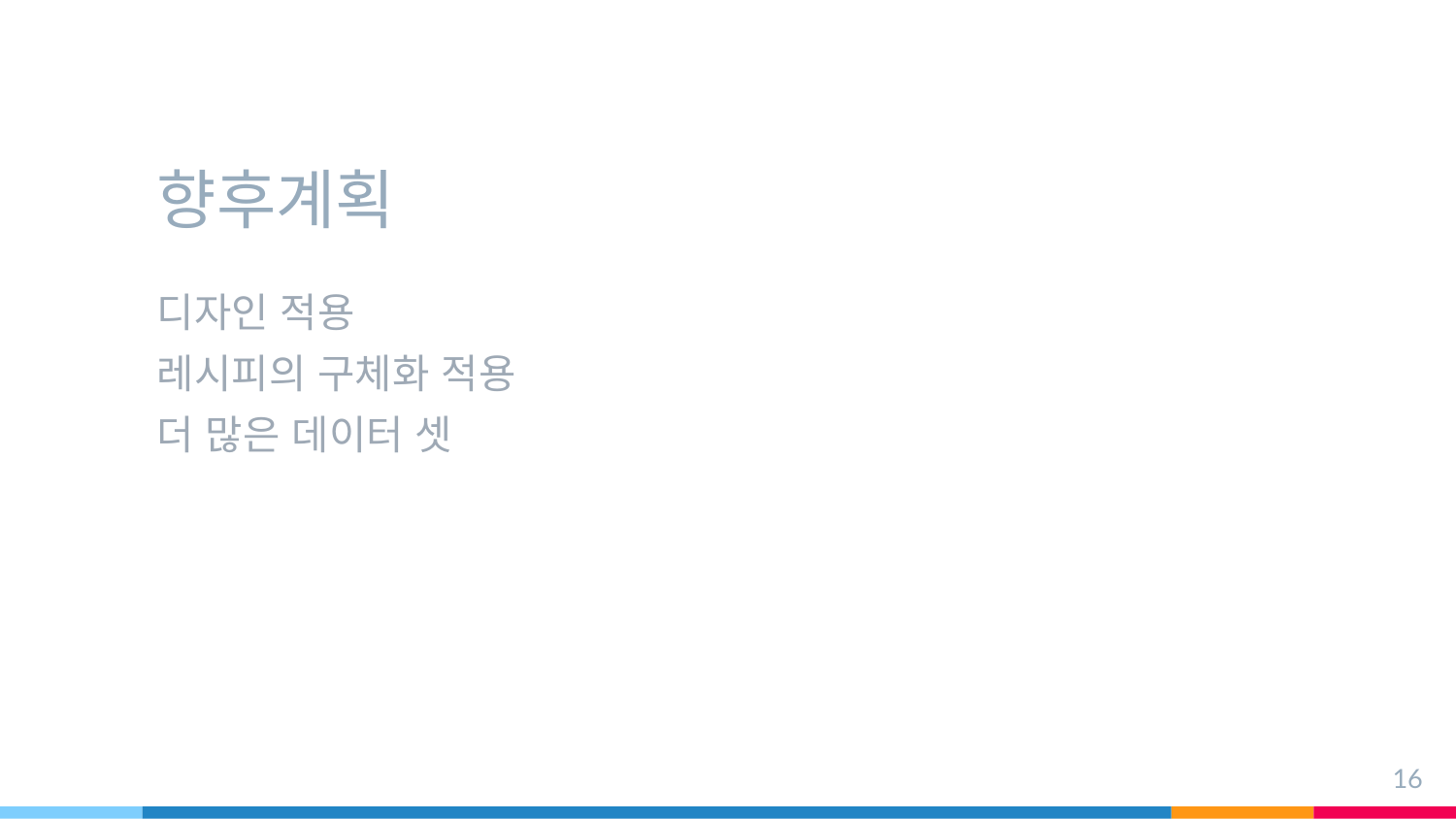

# 향후계획
디자인 적용
레시피의 구체화 적용
더 많은 데이터 셋
16